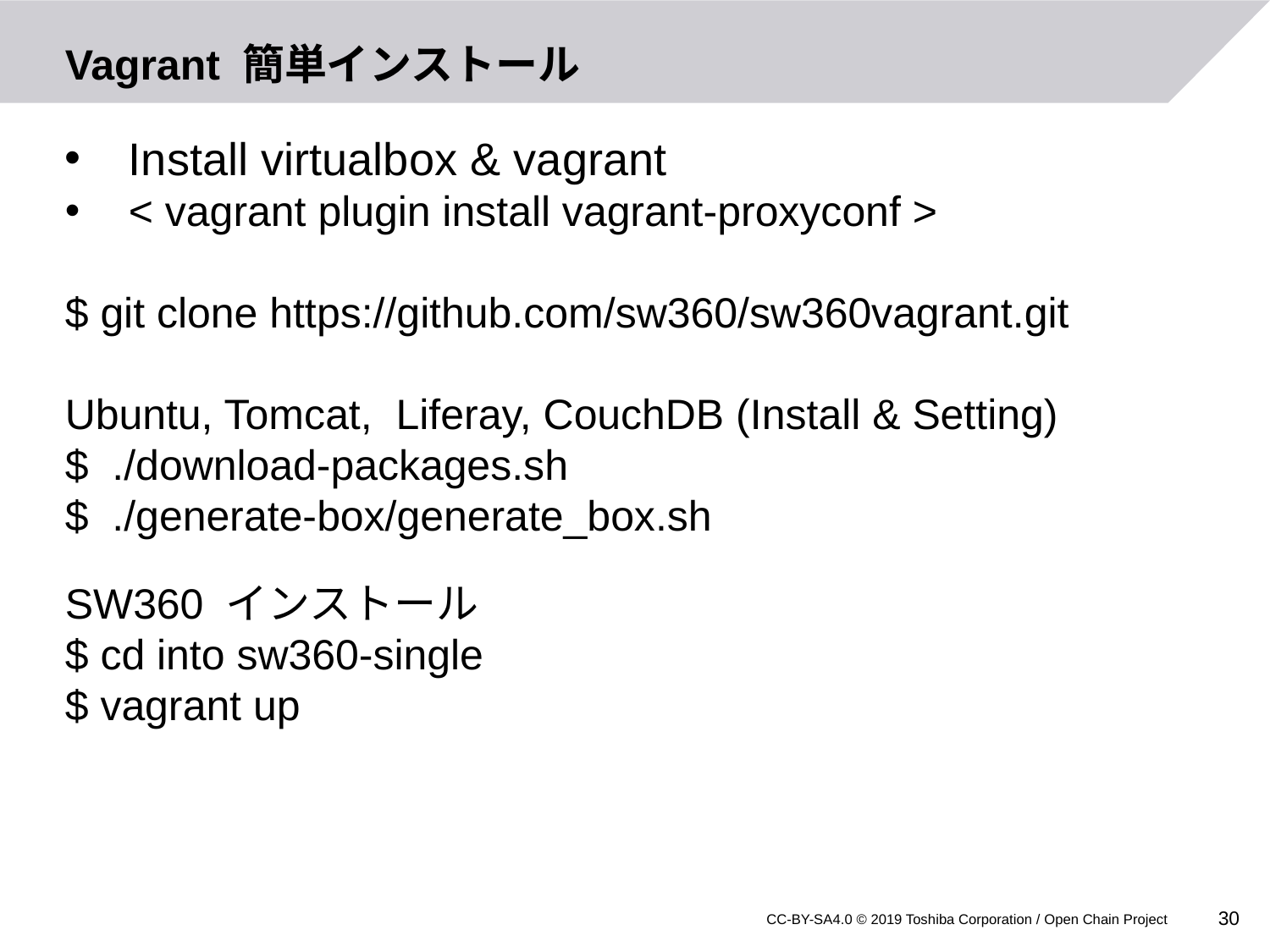

# Vagrant 簡単インストール
Install virtualbox & vagrant
< vagrant plugin install vagrant-proxyconf >

$ git clone https://github.com/sw360/sw360vagrant.git

Ubuntu, Tomcat,  Liferay, CouchDB (Install & Setting)
$  ./download-packages.sh
$  ./generate-box/generate_box.sh

SW360 インストール
$ cd into sw360-single
$ vagrant up